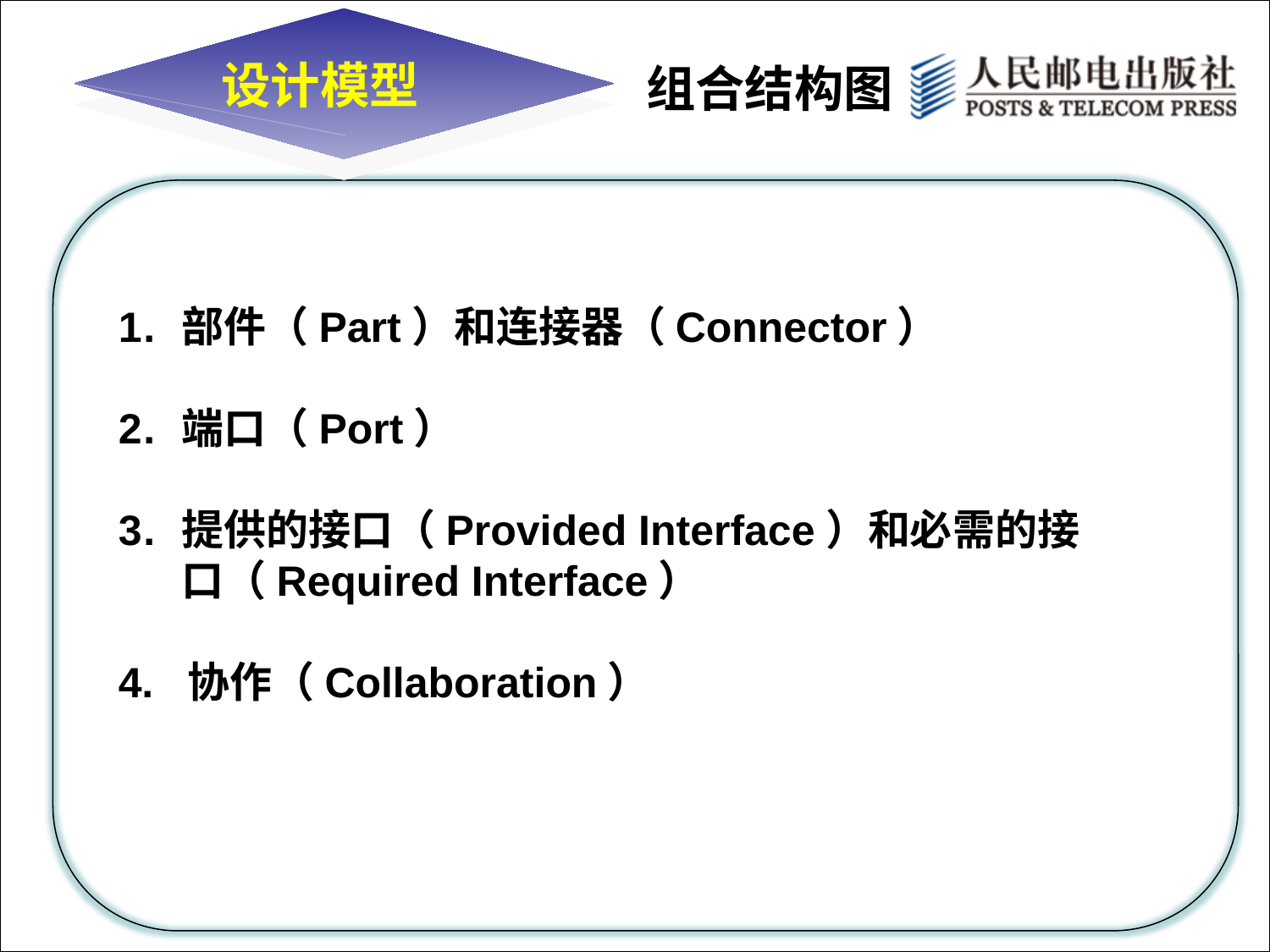

设计模型

组合结构图

部件（Part）和连接器（Connector）

端口（Port）

提供的接口（Provided Interface）和必需的接口（Required Interface）

4.  协作（Collaboration）